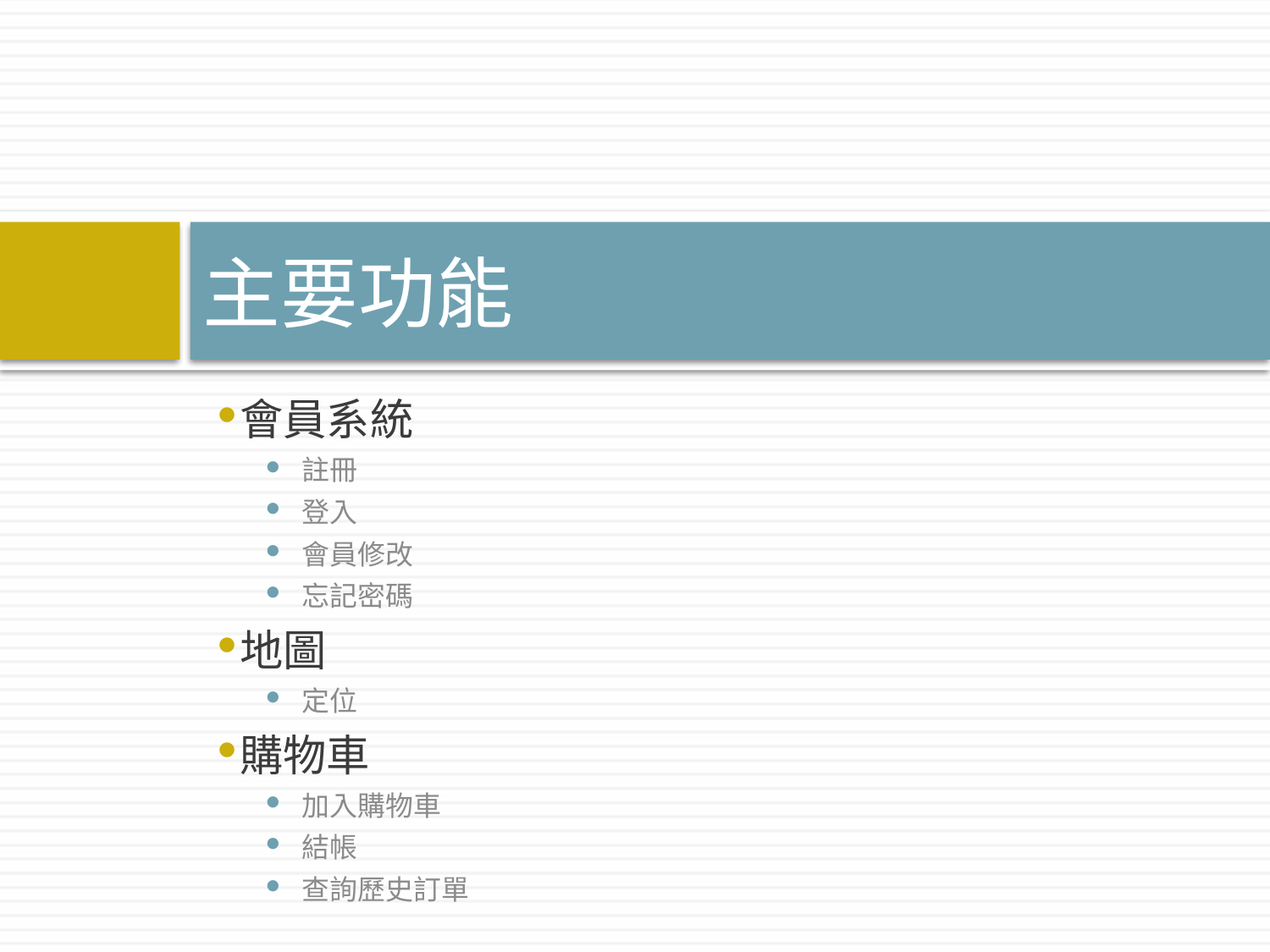

# 主要功能
會員系統
註冊
登入
會員修改
忘記密碼
地圖
定位
購物車
加入購物車
結帳
查詢歷史訂單